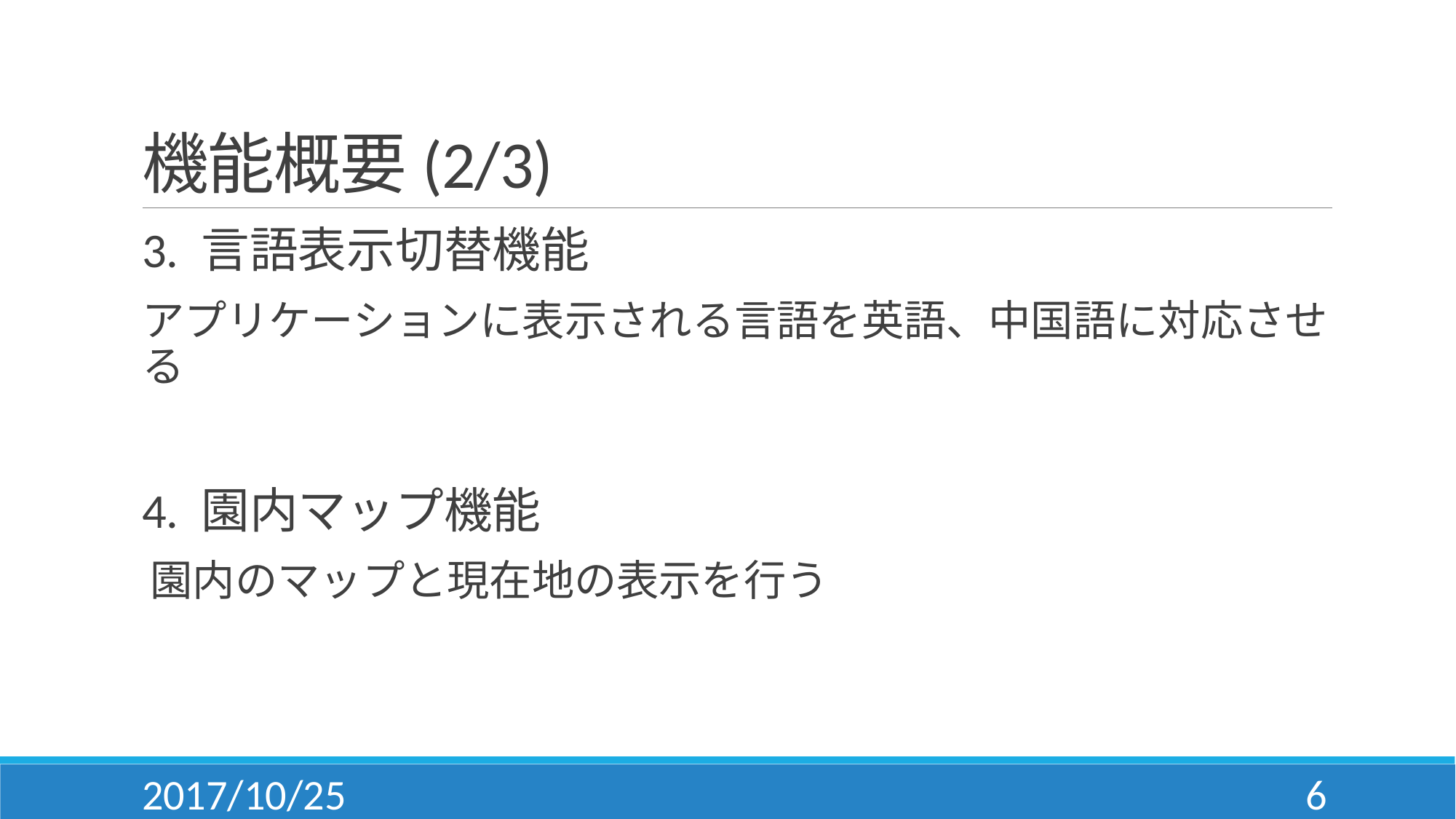

# 機能概要(2/3)
3. 言語表示切替機能
アプリケーションに表示される言語を英語、中国語に対応させる

 4. 園内マップ機能
 園内のマップと現在地の表示を行う
2017/10/25
6